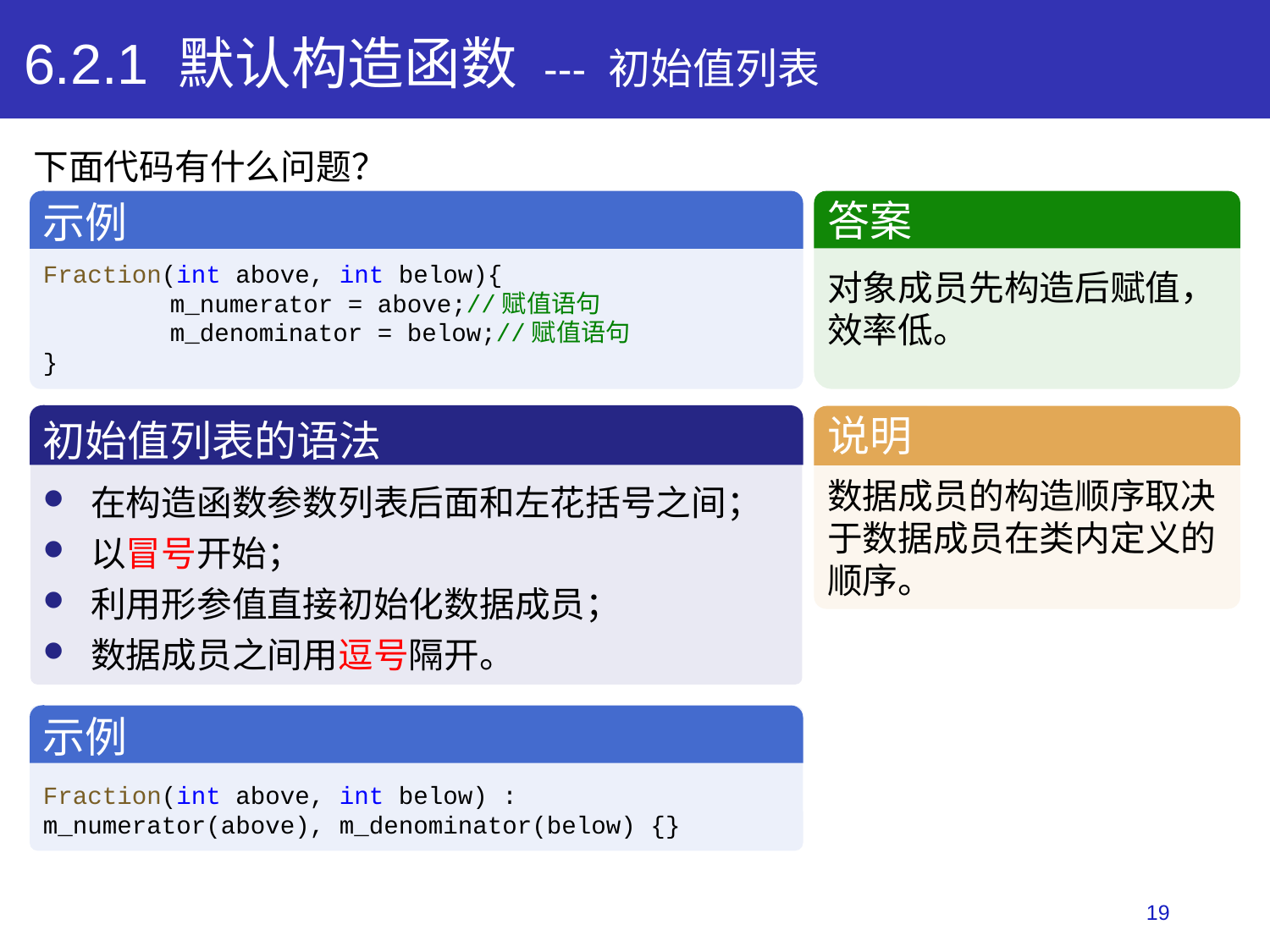

6.2.1 默认构造函数 --- 初始值列表
下面代码有什么问题？
答案

对象成员先构造后赋值，效率低。
示例

Fraction(int above, int below){
	m_numerator = above;//赋值语句
	m_denominator = below;//赋值语句
}
说明

数据成员的构造顺序取决于数据成员在类内定义的顺序。

初始值列表的语法
在构造函数参数列表后面和左花括号之间；
以冒号开始；
利用形参值直接初始化数据成员；
数据成员之间用逗号隔开。
示例

Fraction(int above, int below) :
m_numerator(above), m_denominator(below) {}
19